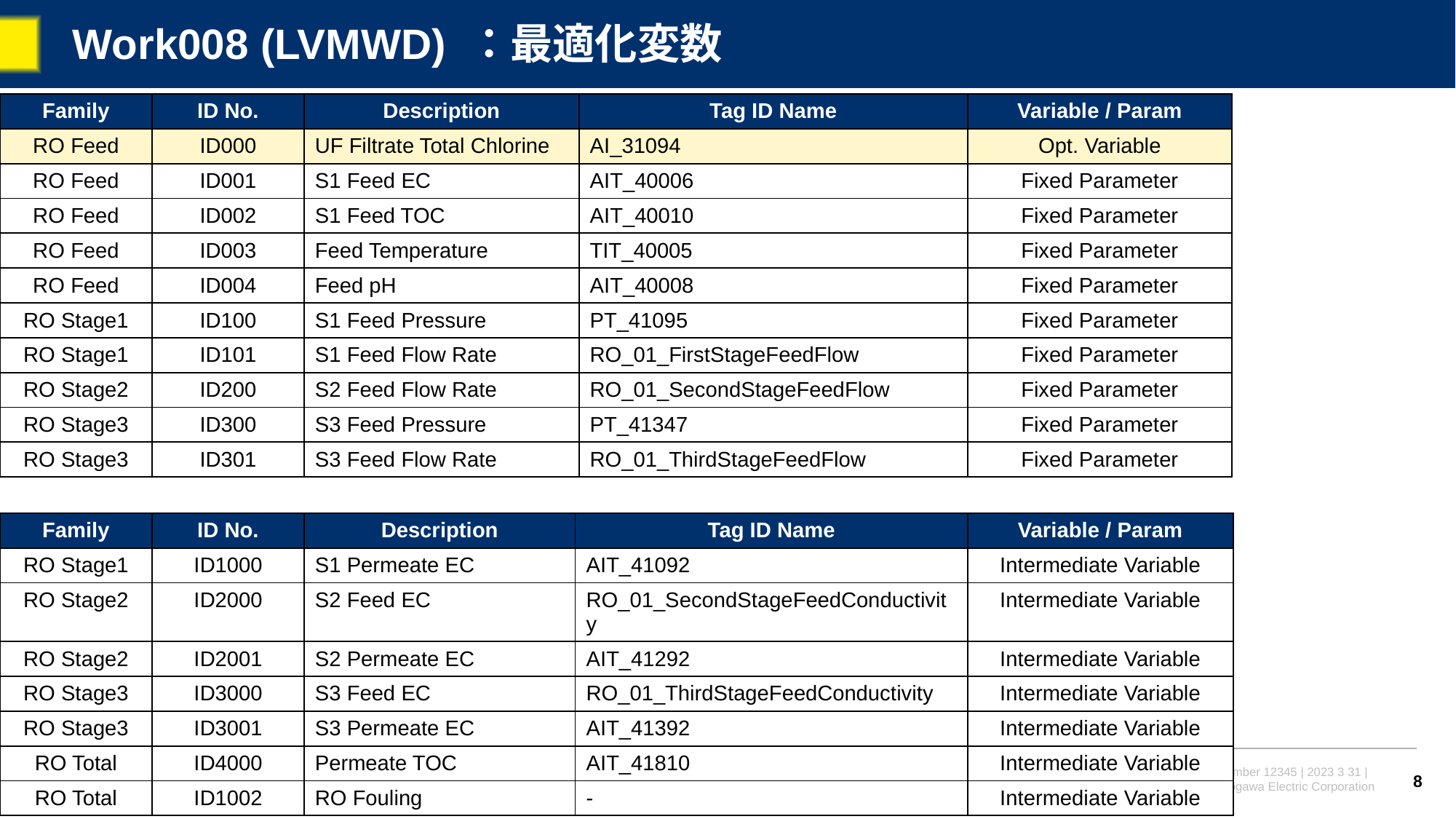

# Work008 (LVMWD) ：最適化変数
| Family | ID No. | Description | Tag ID Name | Variable / Param |
| --- | --- | --- | --- | --- |
| RO Feed | ID000 | UF Filtrate Total Chlorine | AI\_31094 | Opt. Variable |
| RO Feed | ID001 | S1 Feed EC | AIT\_40006 | Fixed Parameter |
| RO Feed | ID002 | S1 Feed TOC | AIT\_40010 | Fixed Parameter |
| RO Feed | ID003 | Feed Temperature | TIT\_40005 | Fixed Parameter |
| RO Feed | ID004 | Feed pH | AIT\_40008 | Fixed Parameter |
| RO Stage1 | ID100 | S1 Feed Pressure | PT\_41095 | Fixed Parameter |
| RO Stage1 | ID101 | S1 Feed Flow Rate | RO\_01\_FirstStageFeedFlow | Fixed Parameter |
| RO Stage2 | ID200 | S2 Feed Flow Rate | RO\_01\_SecondStageFeedFlow | Fixed Parameter |
| RO Stage3 | ID300 | S3 Feed Pressure | PT\_41347 | Fixed Parameter |
| RO Stage3 | ID301 | S3 Feed Flow Rate | RO\_01\_ThirdStageFeedFlow | Fixed Parameter |
| Family | ID No. | Description | Tag ID Name | Variable / Param |
| --- | --- | --- | --- | --- |
| RO Stage1 | ID1000 | S1 Permeate EC | AIT\_41092 | Intermediate Variable |
| RO Stage2 | ID2000 | S2 Feed EC | RO\_01\_SecondStageFeedConductivity | Intermediate Variable |
| RO Stage2 | ID2001 | S2 Permeate EC | AIT\_41292 | Intermediate Variable |
| RO Stage3 | ID3000 | S3 Feed EC | RO\_01\_ThirdStageFeedConductivity | Intermediate Variable |
| RO Stage3 | ID3001 | S3 Permeate EC | AIT\_41392 | Intermediate Variable |
| RO Total | ID4000 | Permeate TOC | AIT\_41810 | Intermediate Variable |
| RO Total | ID1002 | RO Fouling | - | Intermediate Variable |
8